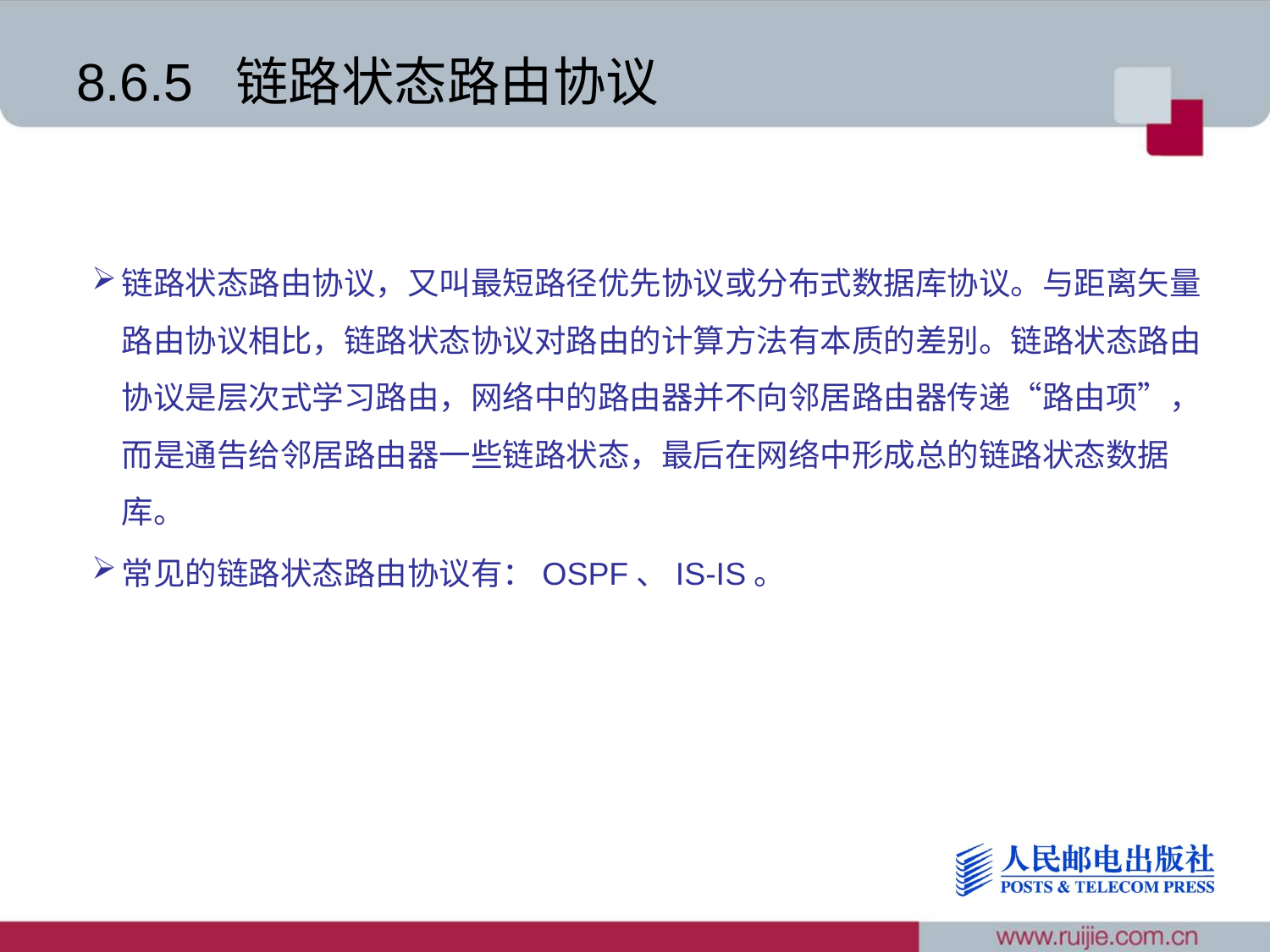

# 8.6.5  链路状态路由协议
链路状态路由协议，又叫最短路径优先协议或分布式数据库协议。与距离矢量路由协议相比，链路状态协议对路由的计算方法有本质的差别。链路状态路由协议是层次式学习路由，网络中的路由器并不向邻居路由器传递“路由项”，而是通告给邻居路由器一些链路状态，最后在网络中形成总的链路状态数据库。
常见的链路状态路由协议有：OSPF、IS-IS。